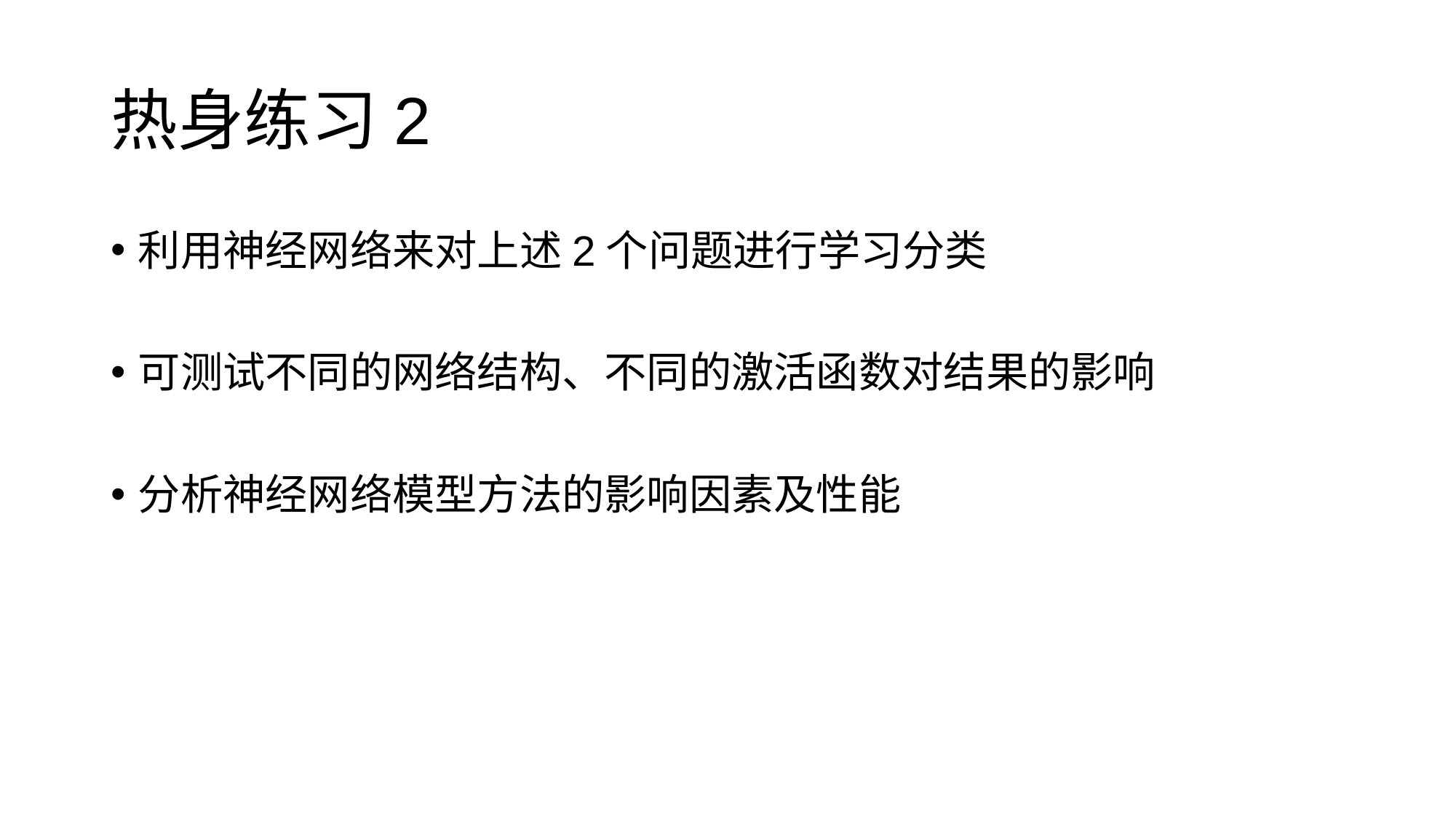

# 热身练习2
利用神经网络来对上述2个问题进行学习分类

可测试不同的网络结构、不同的激活函数对结果的影响

分析神经网络模型方法的影响因素及性能